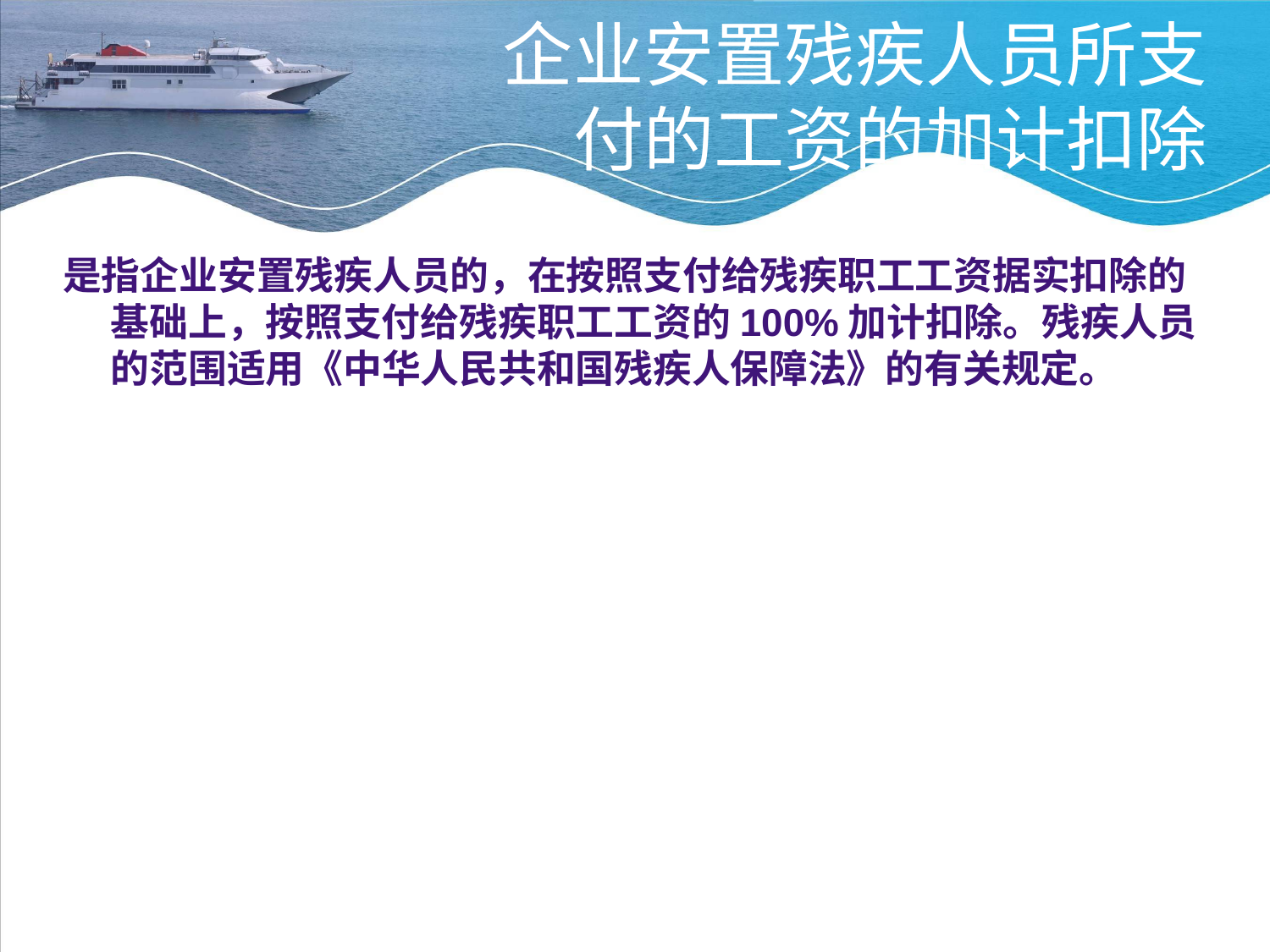

# 企业安置残疾人员所支付的工资的加计扣除
是指企业安置残疾人员的，在按照支付给残疾职工工资据实扣除的基础上，按照支付给残疾职工工资的100%加计扣除。残疾人员的范围适用《中华人民共和国残疾人保障法》的有关规定。